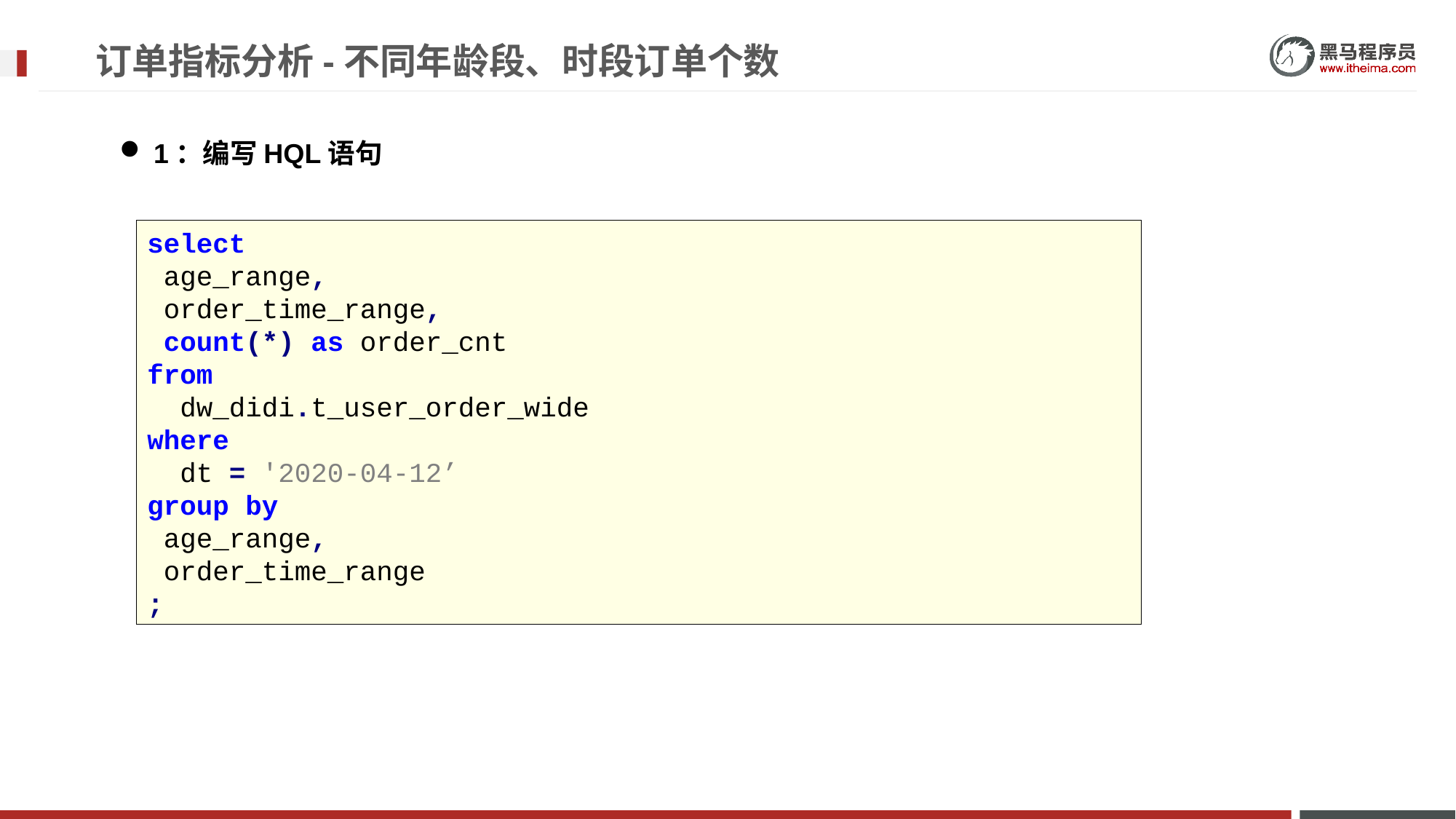

# 订单指标分析-不同年龄段、时段订单个数
1：编写HQL语句

select
 age_range,
 order_time_range,
 count(*) as order_cnt
from
  dw_didi.t_user_order_wide
where
  dt = '2020-04-12’
group by
 age_range,
 order_time_range
;